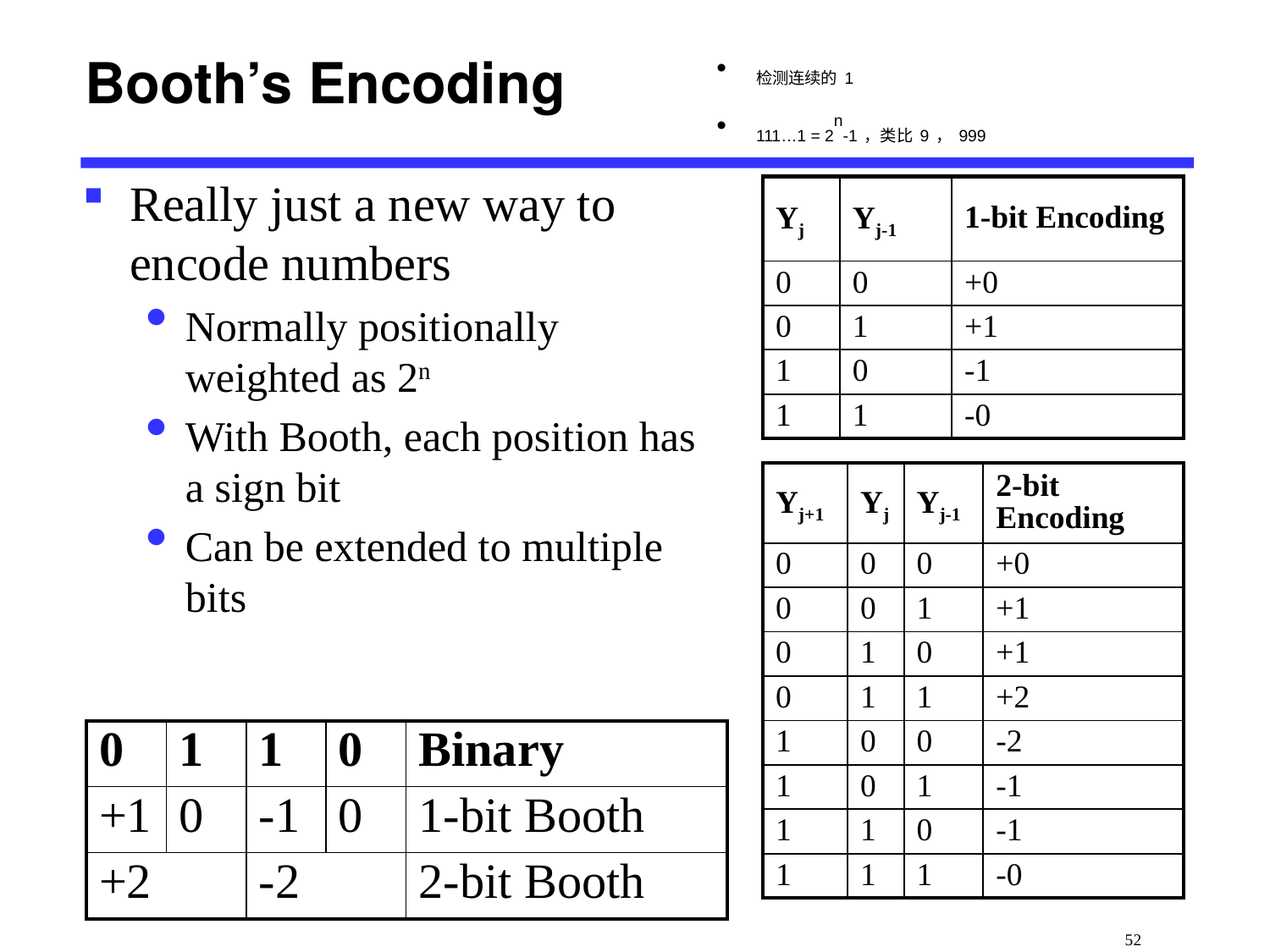

# Booth’s Encoding
检测连续的1
111…1 = 2n-1，类比9，999
Really just a new way to encode numbers
Normally positionally weighted as 2n
With Booth, each position has a sign bit
Can be extended to multiple bits
| Yj | Yj-1 | 1-bit Encoding |
| --- | --- | --- |
| 0 | 0 | +0 |
| 0 | 1 | +1 |
| 1 | 0 | -1 |
| 1 | 1 | -0 |
| Yj+1 | Yj | Yj-1 | 2-bit Encoding |
| --- | --- | --- | --- |
| 0 | 0 | 0 | +0 |
| 0 | 0 | 1 | +1 |
| 0 | 1 | 0 | +1 |
| 0 | 1 | 1 | +2 |
| 1 | 0 | 0 | -2 |
| 1 | 0 | 1 | -1 |
| 1 | 1 | 0 | -1 |
| 1 | 1 | 1 | -0 |
| 0 | 1 | 1 | 0 | Binary |
| --- | --- | --- | --- | --- |
| +1 | 0 | -1 | 0 | 1-bit Booth |
| +2 |  | -2 |  | 2-bit Booth |
                           52